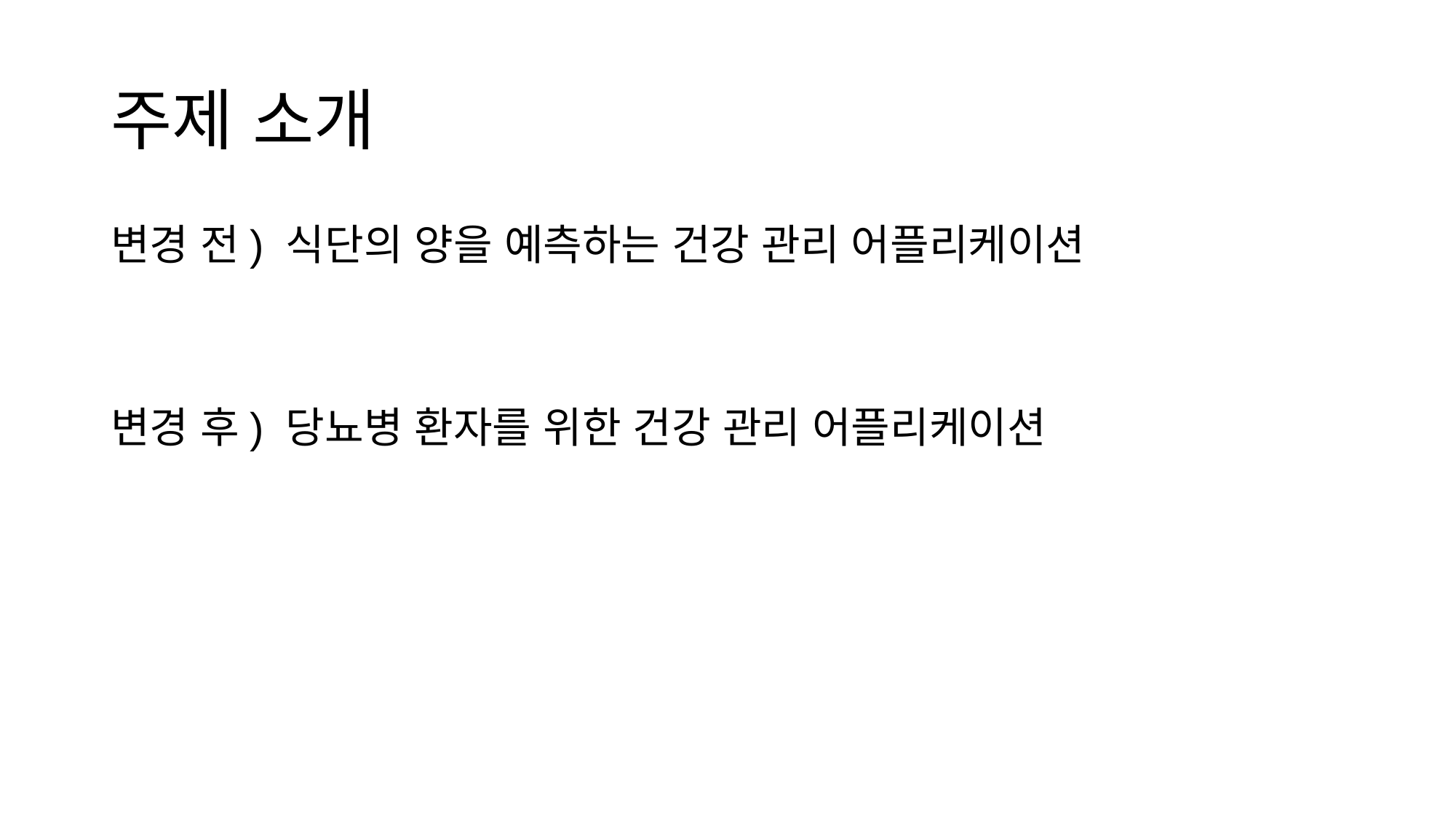

# 주제 소개
변경 전) 식단의 양을 예측하는 건강 관리 어플리케이션

변경 후) 당뇨병 환자를 위한 건강 관리 어플리케이션